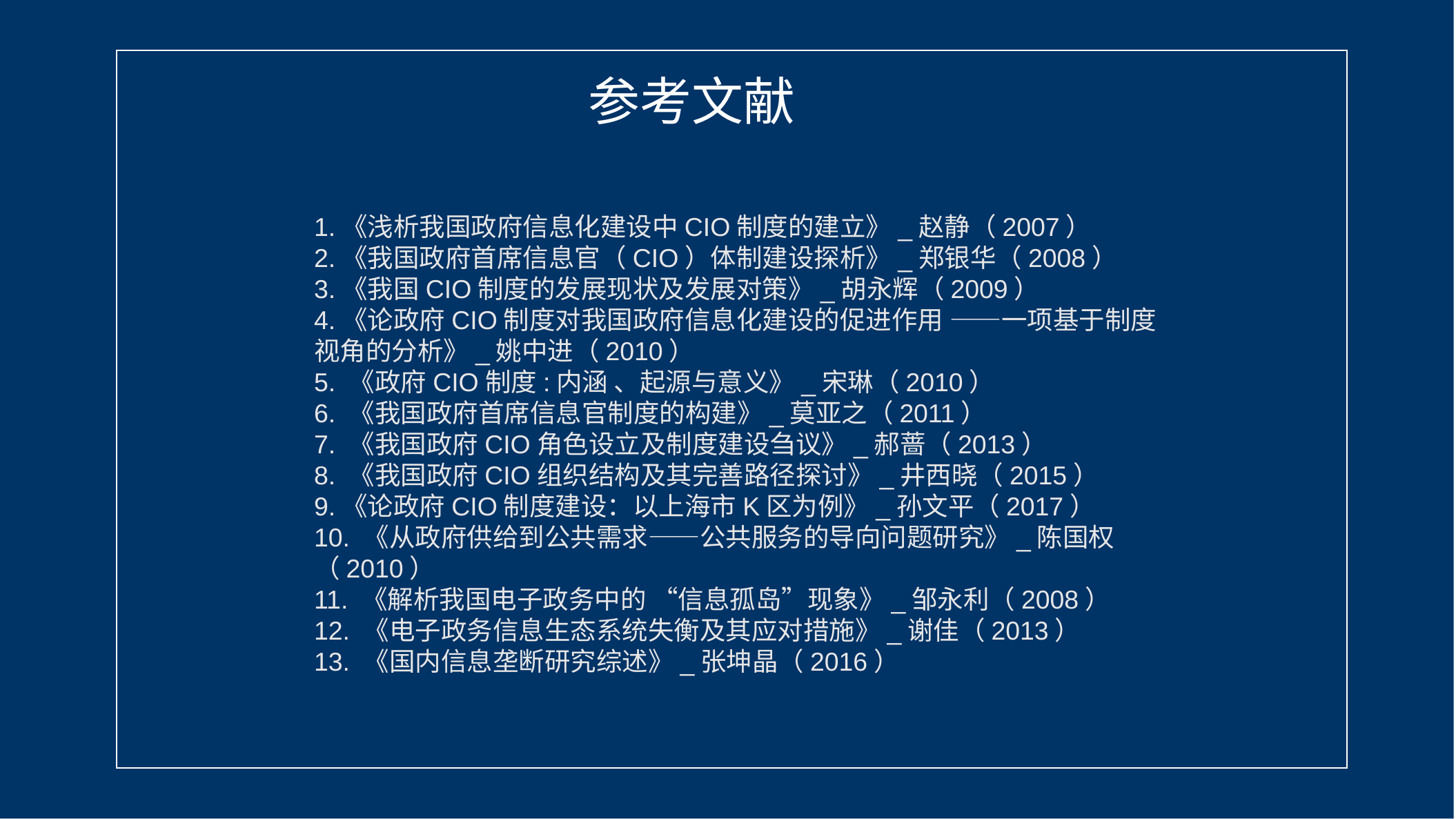

参考文献
1.《浅析我国政府信息化建设中CIO制度的建立》_赵静（2007）
2.《我国政府首席信息官（CIO）体制建设探析》_郑银华（2008）
3.《我国CIO制度的发展现状及发展对策》_胡永辉（2009）
4.《论政府CIO制度对我国政府信息化建设的促进作用 ——一项基于制度视角的分析》_姚中进（2010）
5. 《政府CIO制度:内涵 、起源与意义》_宋琳（2010）
6. 《我国政府首席信息官制度的构建》_莫亚之（2011）
7. 《我国政府CIO角色设立及制度建设刍议》_郝蔷（2013）
8. 《我国政府CIO组织结构及其完善路径探讨》_井西晓（2015）
9.《论政府CIO制度建设：以上海市K区为例》_孙文平（2017）
10. 《从政府供给到公共需求——公共服务的导向问题研究》_陈国权（2010）
11. 《解析我国电子政务中的 “信息孤岛”现象》_邹永利（2008）
12. 《电子政务信息生态系统失衡及其应对措施》_谢佳（2013）
13. 《国内信息垄断研究综述》_张坤晶（2016）